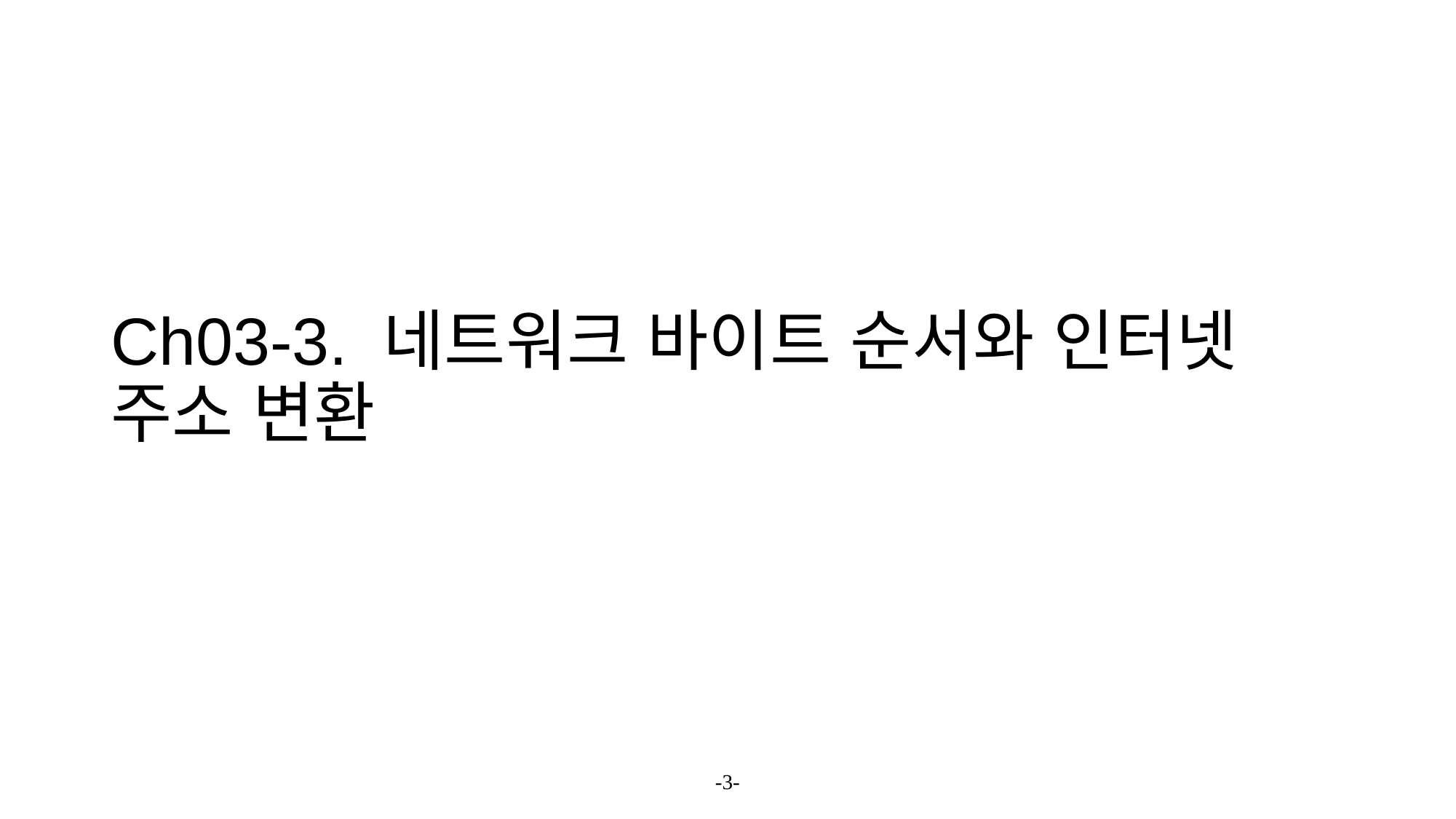

# Ch03-3. 네트워크 바이트 순서와 인터넷 주소 변환
-3-